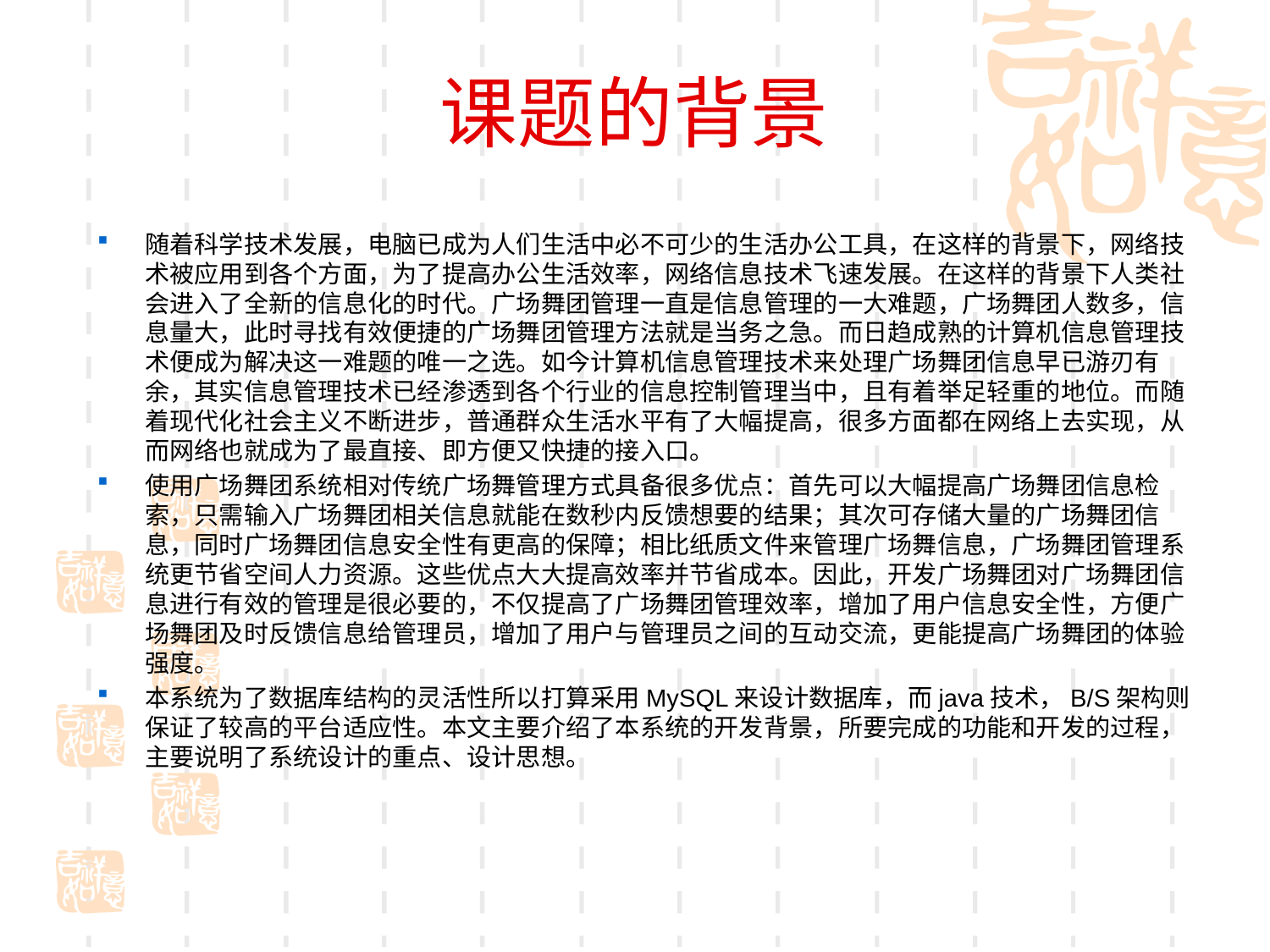

# 课题的背景
随着科学技术发展，电脑已成为人们生活中必不可少的生活办公工具，在这样的背景下，网络技术被应用到各个方面，为了提高办公生活效率，网络信息技术飞速发展。在这样的背景下人类社会进入了全新的信息化的时代。广场舞团管理一直是信息管理的一大难题，广场舞团人数多，信息量大，此时寻找有效便捷的广场舞团管理方法就是当务之急。而日趋成熟的计算机信息管理技术便成为解决这一难题的唯一之选。如今计算机信息管理技术来处理广场舞团信息早已游刃有余，其实信息管理技术已经渗透到各个行业的信息控制管理当中，且有着举足轻重的地位。而随着现代化社会主义不断进步，普通群众生活水平有了大幅提高，很多方面都在网络上去实现，从而网络也就成为了最直接、即方便又快捷的接入口。
使用广场舞团系统相对传统广场舞管理方式具备很多优点：首先可以大幅提高广场舞团信息检索，只需输入广场舞团相关信息就能在数秒内反馈想要的结果；其次可存储大量的广场舞团信息，同时广场舞团信息安全性有更高的保障；相比纸质文件来管理广场舞信息，广场舞团管理系统更节省空间人力资源。这些优点大大提高效率并节省成本。因此，开发广场舞团对广场舞团信息进行有效的管理是很必要的，不仅提高了广场舞团管理效率，增加了用户信息安全性，方便广场舞团及时反馈信息给管理员，增加了用户与管理员之间的互动交流，更能提高广场舞团的体验强度。
本系统为了数据库结构的灵活性所以打算采用MySQL来设计数据库，而java技术，B/S架构则保证了较高的平台适应性。本文主要介绍了本系统的开发背景，所要完成的功能和开发的过程，主要说明了系统设计的重点、设计思想。